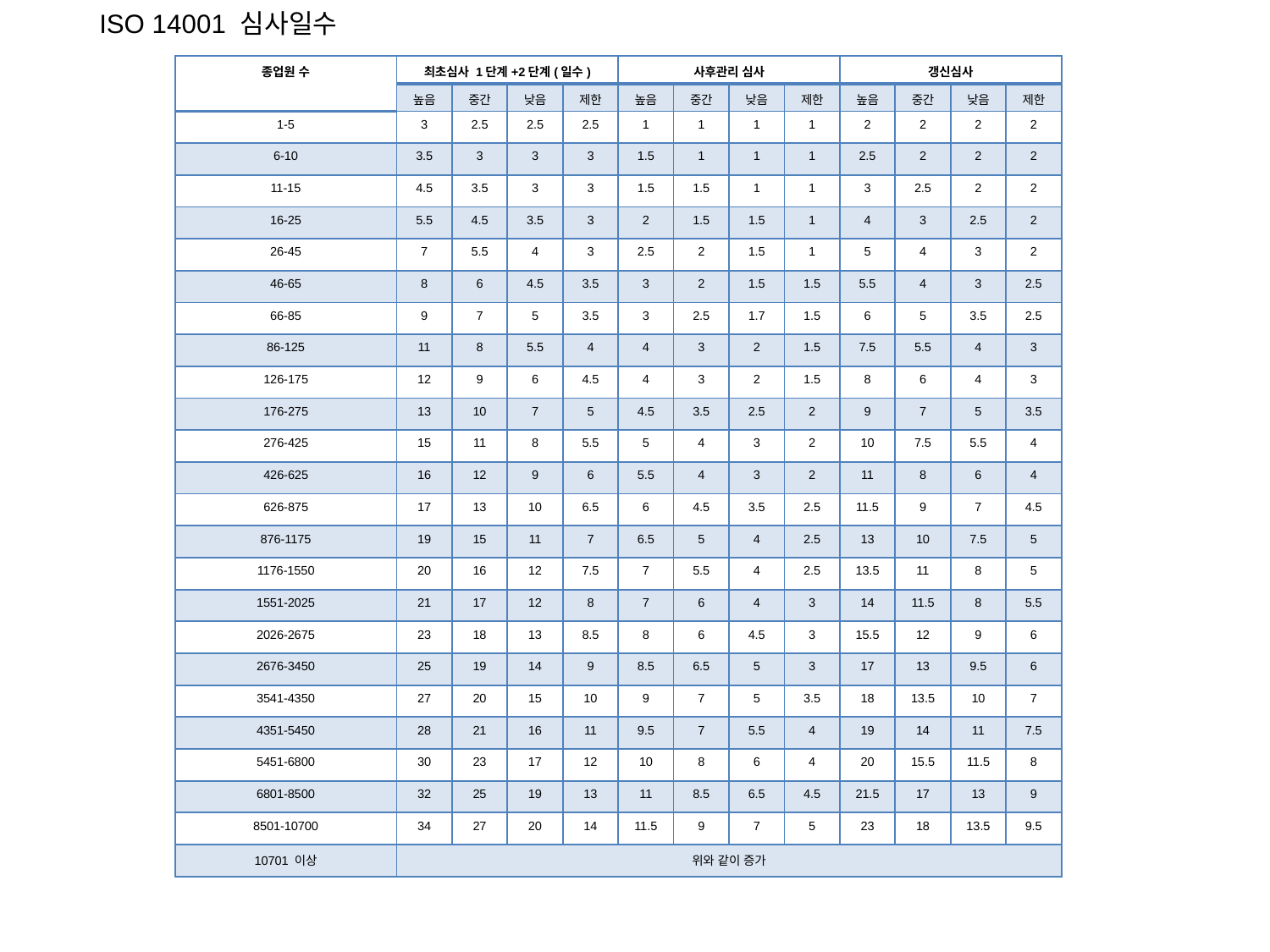

ISO 14001 심사일수
| 종업원 수 | 최초심사 1단계+2단계(일수) |  |  |  | 사후관리 심사 |  |  |  | 갱신심사 |  |  |  |
| --- | --- | --- | --- | --- | --- | --- | --- | --- | --- | --- | --- | --- |
|  | 높음 | 중간 | 낮음 | 제한 | 높음 | 중간 | 낮음 | 제한 | 높음 | 중간 | 낮음 | 제한 |
| 1-5 | 3 | 2.5 | 2.5 | 2.5 | 1 | 1 | 1 | 1 | 2 | 2 | 2 | 2 |
| 6-10 | 3.5 | 3 | 3 | 3 | 1.5 | 1 | 1 | 1 | 2.5 | 2 | 2 | 2 |
| 11-15 | 4.5 | 3.5 | 3 | 3 | 1.5 | 1.5 | 1 | 1 | 3 | 2.5 | 2 | 2 |
| 16-25 | 5.5 | 4.5 | 3.5 | 3 | 2 | 1.5 | 1.5 | 1 | 4 | 3 | 2.5 | 2 |
| 26-45 | 7 | 5.5 | 4 | 3 | 2.5 | 2 | 1.5 | 1 | 5 | 4 | 3 | 2 |
| 46-65 | 8 | 6 | 4.5 | 3.5 | 3 | 2 | 1.5 | 1.5 | 5.5 | 4 | 3 | 2.5 |
| 66-85 | 9 | 7 | 5 | 3.5 | 3 | 2.5 | 1.7 | 1.5 | 6 | 5 | 3.5 | 2.5 |
| 86-125 | 11 | 8 | 5.5 | 4 | 4 | 3 | 2 | 1.5 | 7.5 | 5.5 | 4 | 3 |
| 126-175 | 12 | 9 | 6 | 4.5 | 4 | 3 | 2 | 1.5 | 8 | 6 | 4 | 3 |
| 176-275 | 13 | 10 | 7 | 5 | 4.5 | 3.5 | 2.5 | 2 | 9 | 7 | 5 | 3.5 |
| 276-425 | 15 | 11 | 8 | 5.5 | 5 | 4 | 3 | 2 | 10 | 7.5 | 5.5 | 4 |
| 426-625 | 16 | 12 | 9 | 6 | 5.5 | 4 | 3 | 2 | 11 | 8 | 6 | 4 |
| 626-875 | 17 | 13 | 10 | 6.5 | 6 | 4.5 | 3.5 | 2.5 | 11.5 | 9 | 7 | 4.5 |
| 876-1175 | 19 | 15 | 11 | 7 | 6.5 | 5 | 4 | 2.5 | 13 | 10 | 7.5 | 5 |
| 1176-1550 | 20 | 16 | 12 | 7.5 | 7 | 5.5 | 4 | 2.5 | 13.5 | 11 | 8 | 5 |
| 1551-2025 | 21 | 17 | 12 | 8 | 7 | 6 | 4 | 3 | 14 | 11.5 | 8 | 5.5 |
| 2026-2675 | 23 | 18 | 13 | 8.5 | 8 | 6 | 4.5 | 3 | 15.5 | 12 | 9 | 6 |
| 2676-3450 | 25 | 19 | 14 | 9 | 8.5 | 6.5 | 5 | 3 | 17 | 13 | 9.5 | 6 |
| 3541-4350 | 27 | 20 | 15 | 10 | 9 | 7 | 5 | 3.5 | 18 | 13.5 | 10 | 7 |
| 4351-5450 | 28 | 21 | 16 | 11 | 9.5 | 7 | 5.5 | 4 | 19 | 14 | 11 | 7.5 |
| 5451-6800 | 30 | 23 | 17 | 12 | 10 | 8 | 6 | 4 | 20 | 15.5 | 11.5 | 8 |
| 6801-8500 | 32 | 25 | 19 | 13 | 11 | 8.5 | 6.5 | 4.5 | 21.5 | 17 | 13 | 9 |
| 8501-10700 | 34 | 27 | 20 | 14 | 11.5 | 9 | 7 | 5 | 23 | 18 | 13.5 | 9.5 |
| 10701 이상 | 위와 같이 증가 |  |  |  |  |  |  |  |  |  |  |  |